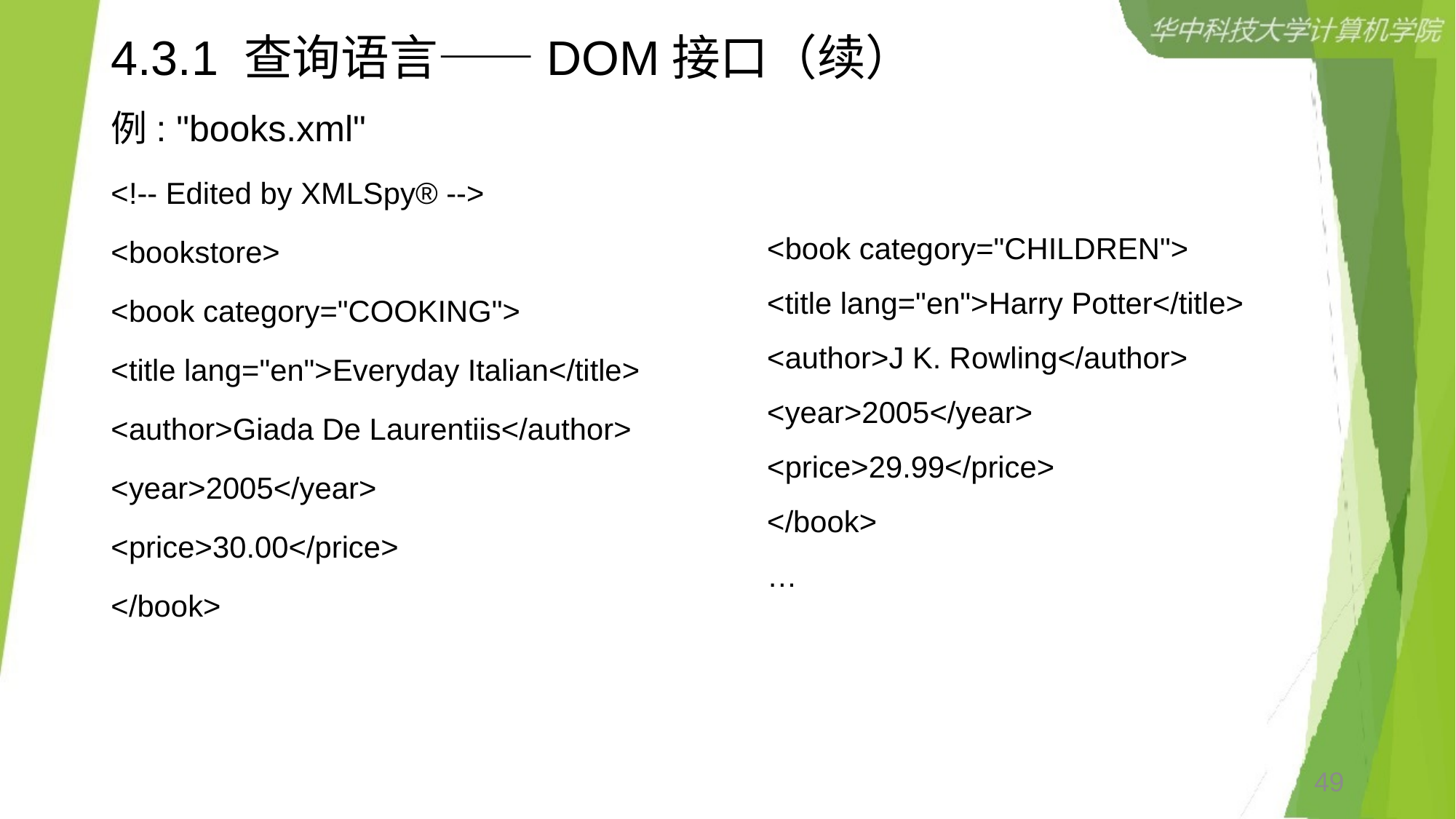

# 4.3.1 查询语言——DOM接口（续）
例: "books.xml"
<!-- Edited by XMLSpy® -->
<bookstore>
<book category="COOKING">
<title lang="en">Everyday Italian</title>
<author>Giada De Laurentiis</author>
<year>2005</year>
<price>30.00</price>
</book>

<book category="CHILDREN">
<title lang="en">Harry Potter</title>
<author>J K. Rowling</author>
<year>2005</year>
<price>29.99</price>
</book>
…
49